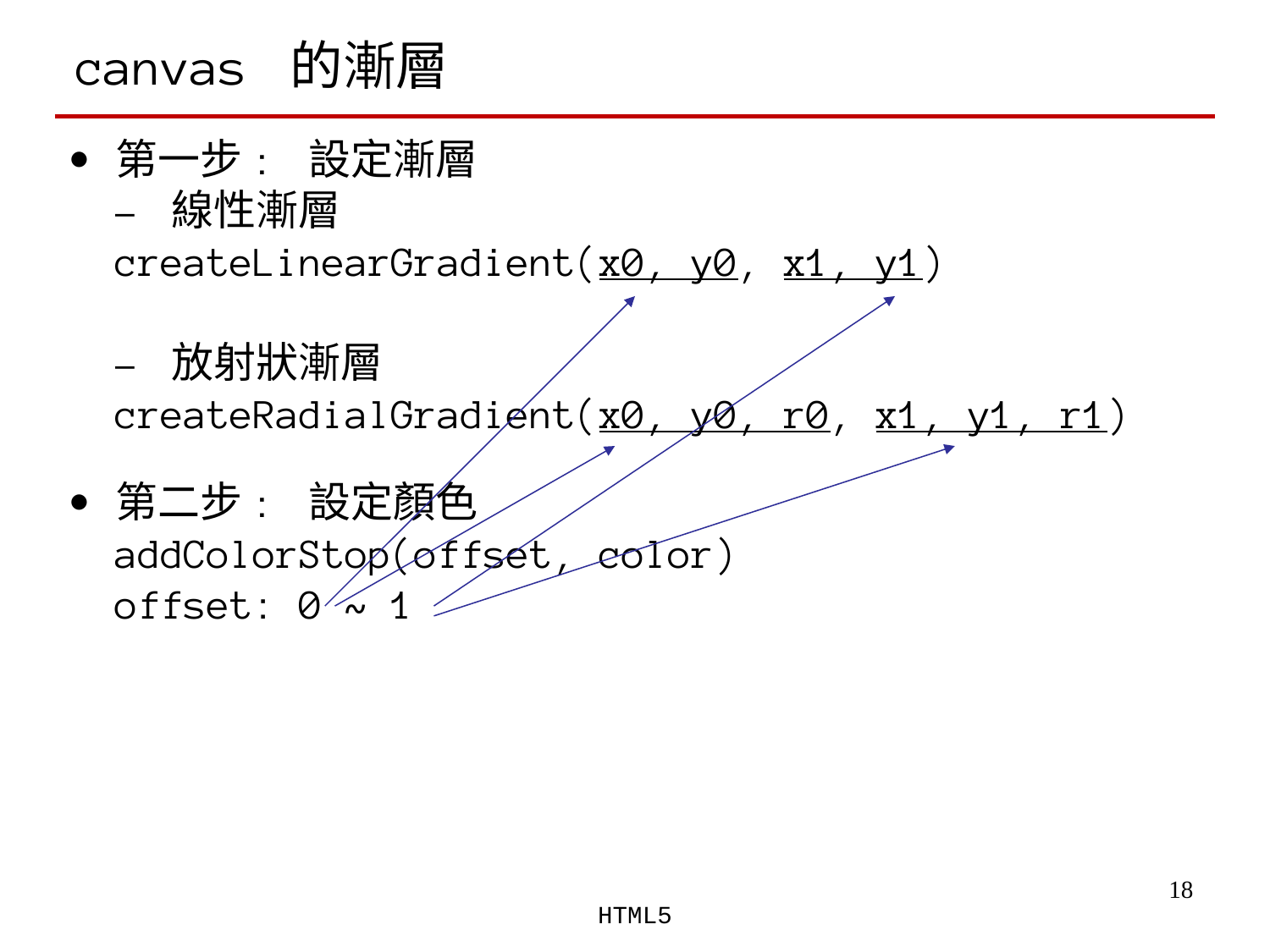

# canvas 的漸層
第一步: 設定漸層
- 線性漸層
createLinearGradient(x0, y0, x1, y1)
- 放射狀漸層
createRadialGradient(x0, y0, r0, x1, y1, r1)
第二步: 設定顏色
addColorStop(offset, color)
offset: 0 ~ 1
18
HTML5